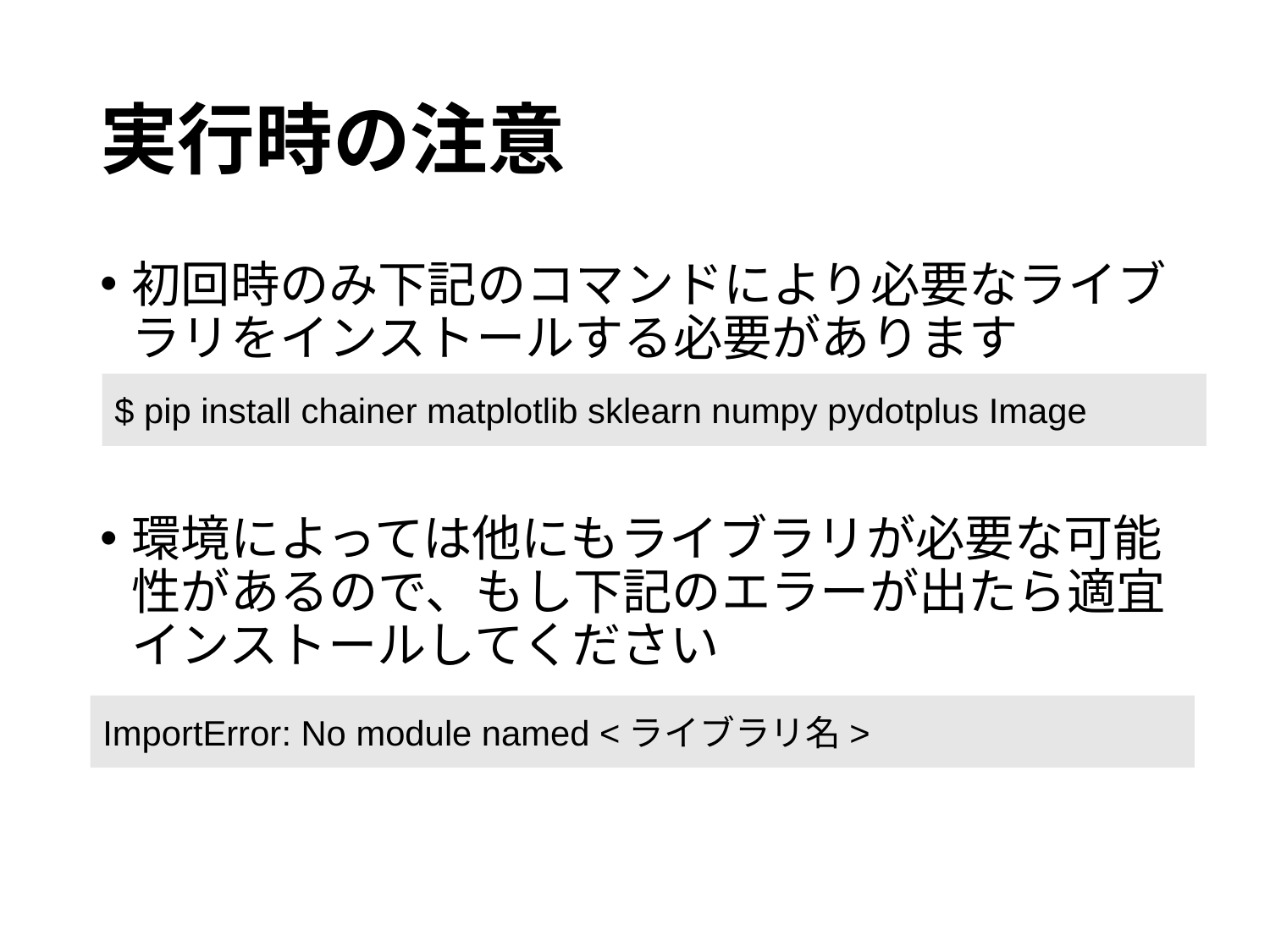

# 実行時の注意
初回時のみ下記のコマンドにより必要なライブラリをインストールする必要があります

環境によっては他にもライブラリが必要な可能性があるので、もし下記のエラーが出たら適宜インストールしてください

$ pip install chainer matplotlib sklearn numpy pydotplus Image
ImportError: No module named <ライブラリ名>